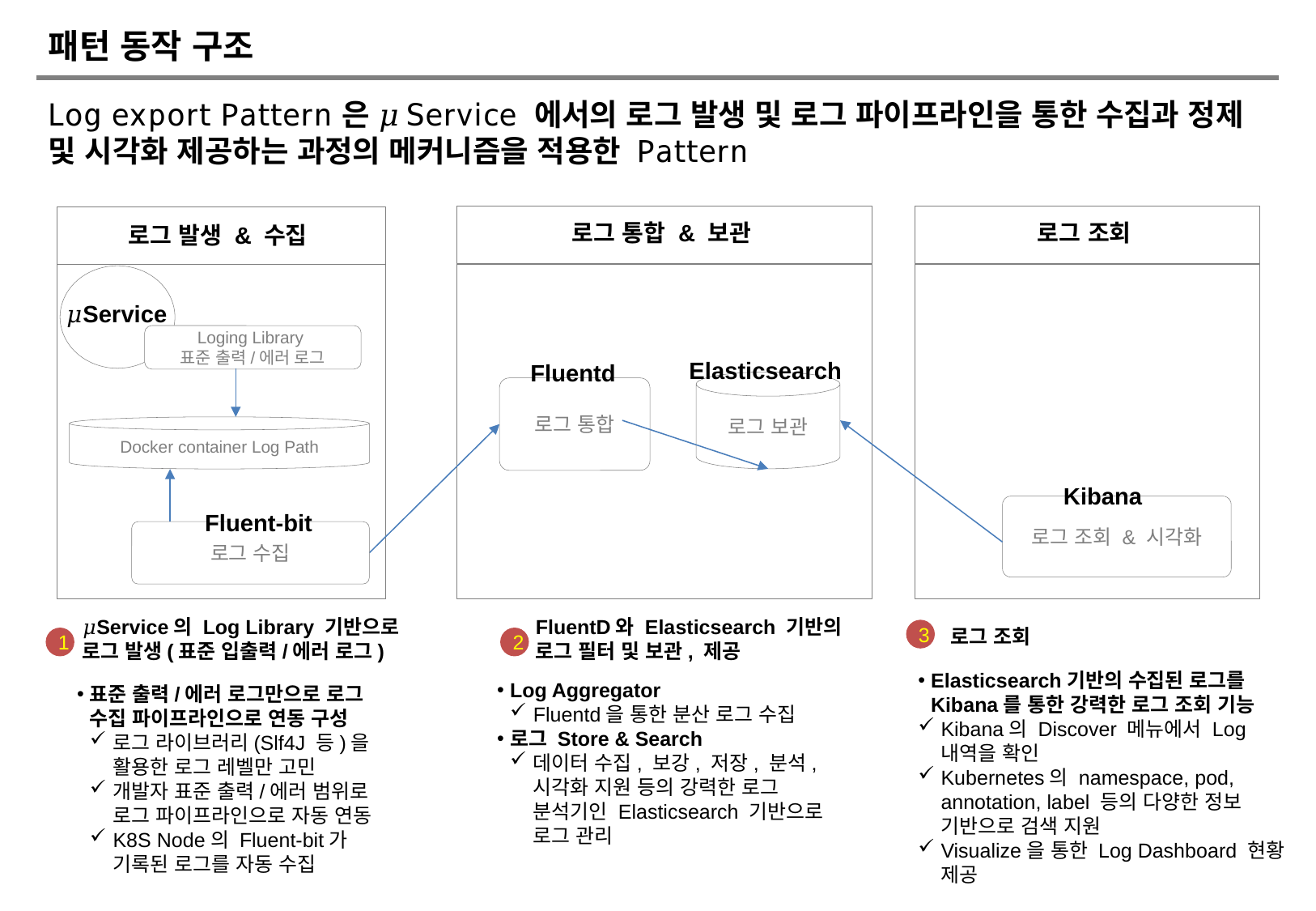

# 패턴 동작 구조
Log export Pattern은 𝜇Service 에서의 로그 발생 및 로그 파이프라인을 통한 수집과 정제 및 시각화 제공하는 과정의 메커니즘을 적용한 Pattern

로그 통합 & 보관
로그 조회
로그 발생 & 수집

𝜇Service
Loging Library
표준 출력/에러 로그
Elasticsearch
Fluentd
로그 보관
로그 통합
Docker container Log Path
Kibana
로그 조회 & 시각화
Fluent-bit
로그 수집
𝜇Service의 Log Library 기반으로
로그 발생(표준 입출력/에러 로그)
FluentD와 Elasticsearch 기반의
로그 필터 및 보관, 제공
로그 조회
3
1
2
Elasticsearch기반의 수집된 로그를 Kibana를 통한 강력한 로그 조회 기능
Kibana의 Discover 메뉴에서 Log 내역을 확인
Kubernetes의 namespace, pod, annotation, label 등의 다양한 정보 기반으로 검색 지원
Visualize을 통한 Log Dashboard 현황 제공
Log Aggregator
Fluentd을 통한 분산 로그 수집
로그 Store & Search
데이터 수집, 보강, 저장, 분석, 시각화 지원 등의 강력한 로그 분석기인 Elasticsearch 기반으로 로그 관리

표준 출력/에러 로그만으로 로그 수집 파이프라인으로 연동 구성
로그 라이브러리(Slf4J 등)을 활용한 로그 레벨만 고민
개발자 표준 출력/에러 범위로 로그 파이프라인으로 자동 연동
K8S Node의 Fluent-bit가 기록된 로그를 자동 수집